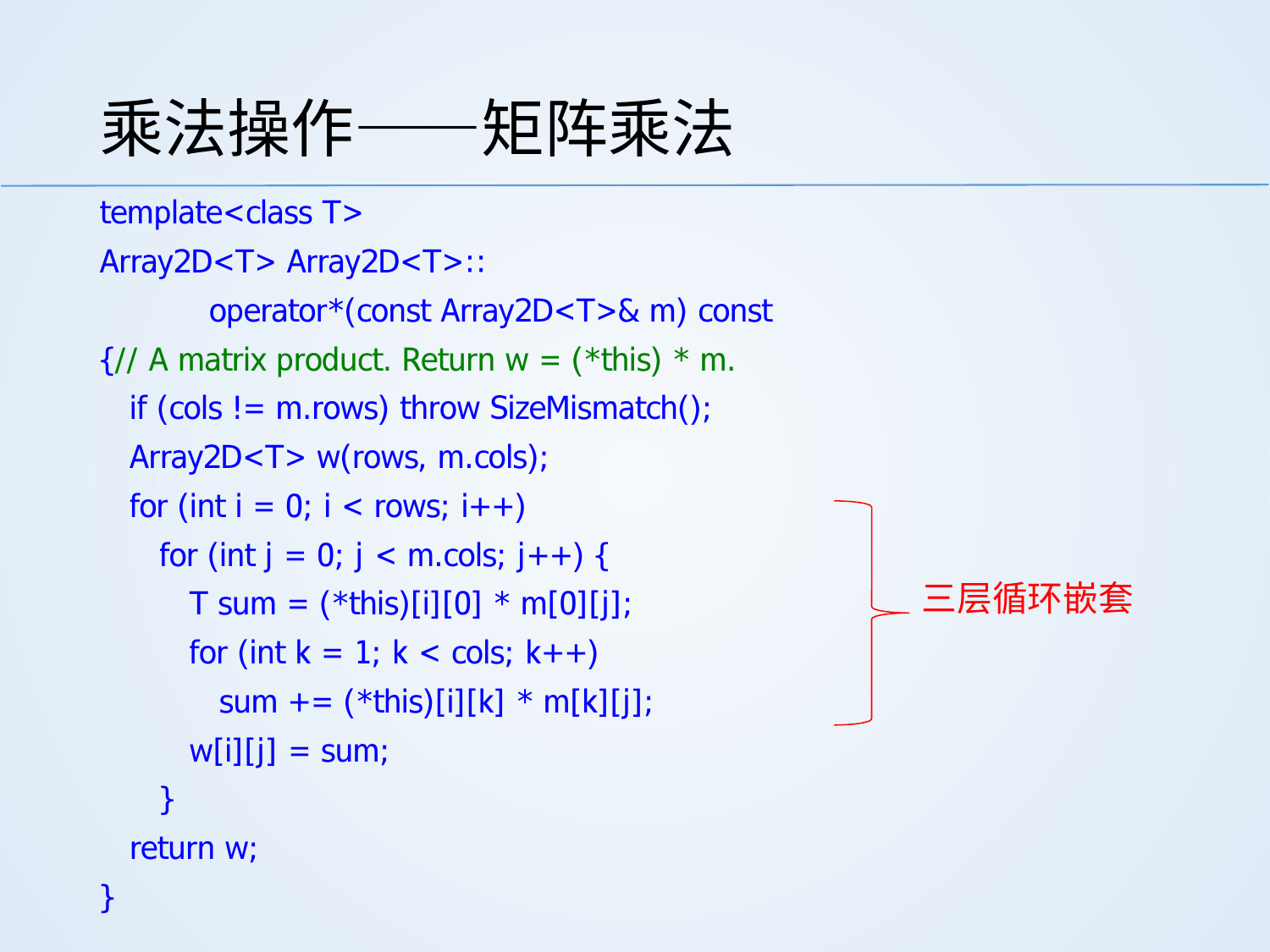

# 乘法操作——矩阵乘法
template<class T>
Array2D<T> Array2D<T>::
           operator*(const Array2D<T>& m) const
{// A matrix product. Return w = (*this) * m.
   if (cols != m.rows) throw SizeMismatch();
   Array2D<T> w(rows, m.cols);
   for (int i = 0; i < rows; i++)
      for (int j = 0; j < m.cols; j++) {
         T sum = (*this)[i][0] * m[0][j];
         for (int k = 1; k < cols; k++)
            sum += (*this)[i][k] * m[k][j];
         w[i][j] = sum;
      }
   return w;
}

三层循环嵌套
25